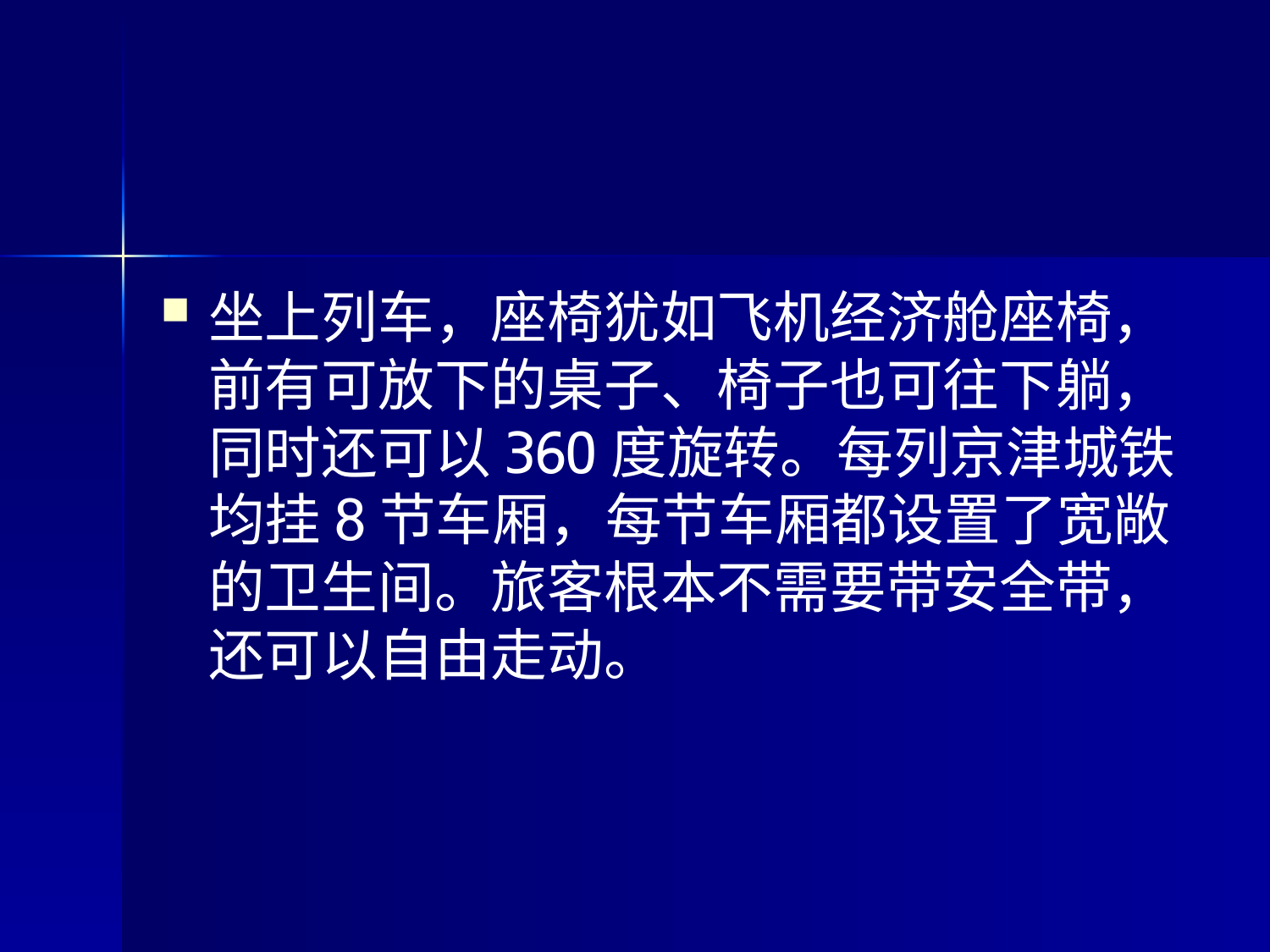

#
坐上列车，座椅犹如飞机经济舱座椅，前有可放下的桌子、椅子也可往下躺，同时还可以360度旋转。每列京津城铁均挂8节车厢，每节车厢都设置了宽敞的卫生间。旅客根本不需要带安全带，还可以自由走动。